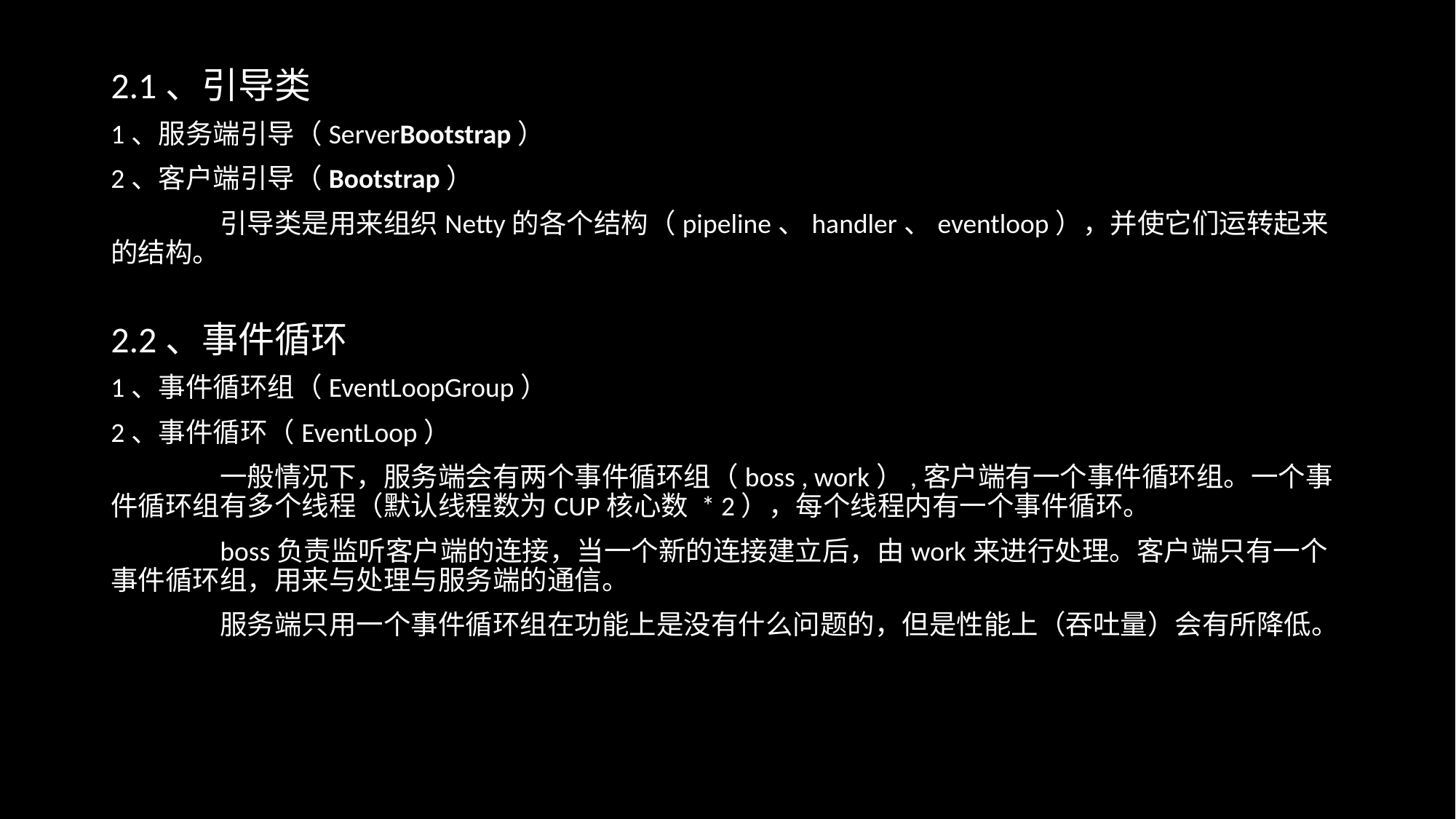

2.1、引导类
1、服务端引导（ServerBootstrap）
2、客户端引导（Bootstrap）
	引导类是用来组织Netty的各个结构（pipeline、handler、eventloop），并使它们运转起来的结构。

2.2、事件循环
1、事件循环组（EventLoopGroup）
2、事件循环（EventLoop）
	一般情况下，服务端会有两个事件循环组（boss , work）,客户端有一个事件循环组。一个事件循环组有多个线程（默认线程数为CUP核心数 * 2），每个线程内有一个事件循环。
	boss负责监听客户端的连接，当一个新的连接建立后，由work来进行处理。客户端只有一个事件循环组，用来与处理与服务端的通信。
	服务端只用一个事件循环组在功能上是没有什么问题的，但是性能上（吞吐量）会有所降低。